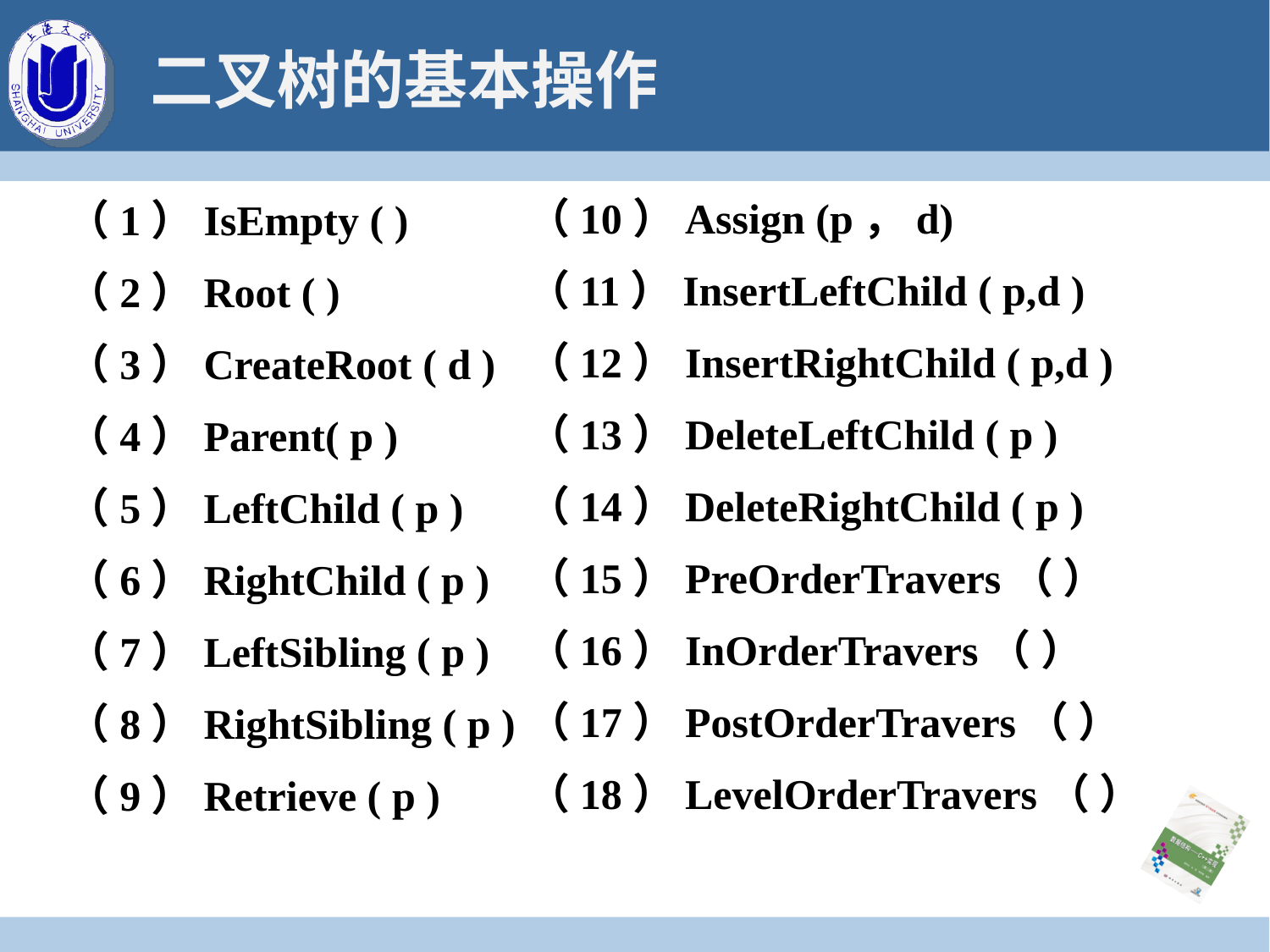

# 二叉树的基本操作
（10）Assign (p，d)
（11）InsertLeftChild ( p,d )
（12）InsertRightChild ( p,d )
（13）DeleteLeftChild ( p )
（14）DeleteRightChild ( p )
（15）PreOrderTravers（ ）
（16）InOrderTravers（ ）
（17）PostOrderTravers（ ）
（18）LevelOrderTravers（ ）
（1）IsEmpty ( )
（2）Root ( )
（3）CreateRoot ( d )
（4）Parent( p )
（5）LeftChild ( p )
（6）RightChild ( p )
（7）LeftSibling ( p )
（8）RightSibling ( p )
（9）Retrieve ( p )